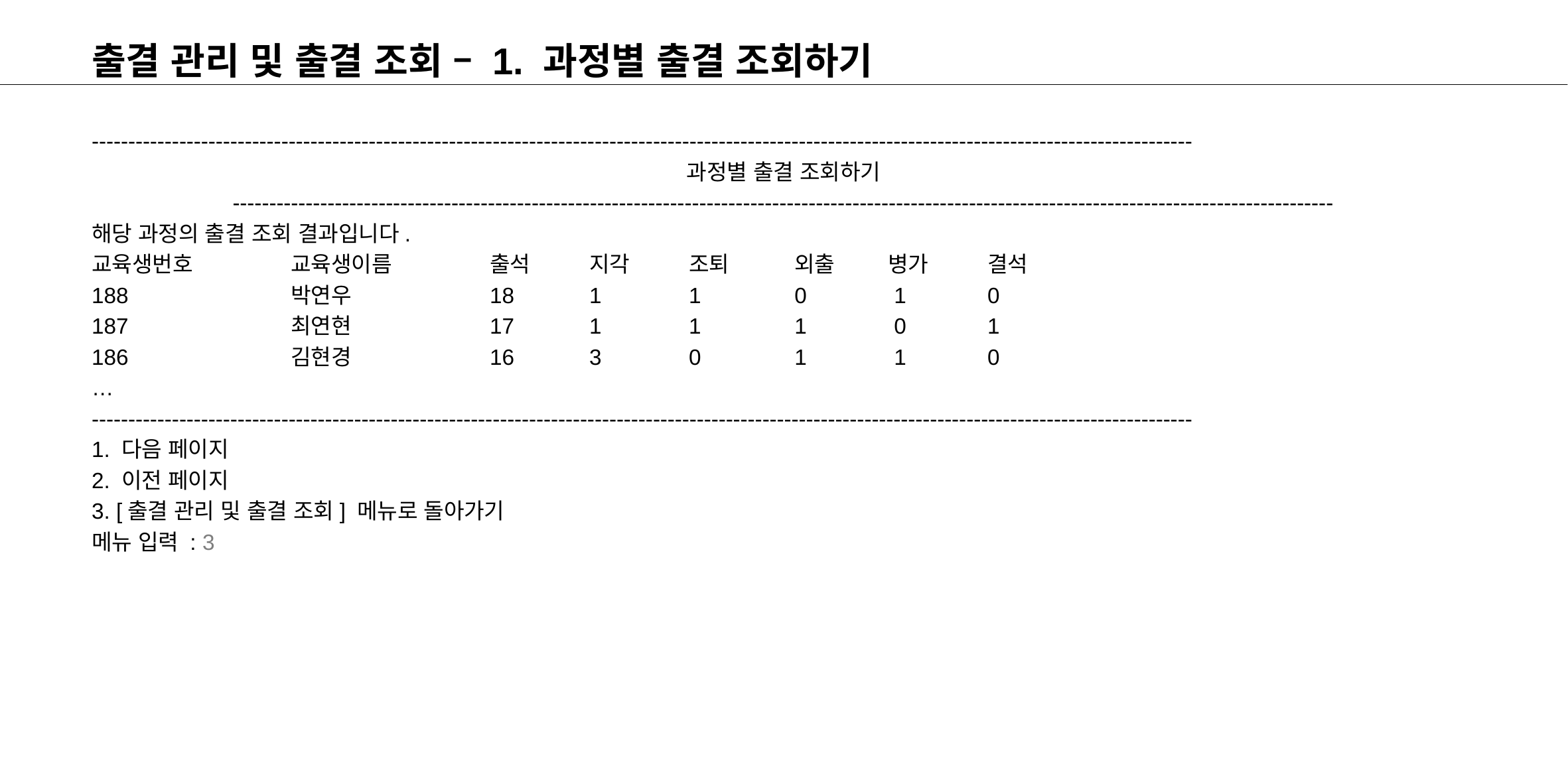

# 출결 관리 및 출결 조회 – 1. 과정별 출결 조회하기
-------------------------------------------------------------------------------------------------------------------------------------------------------
과정별 출결 조회하기
-------------------------------------------------------------------------------------------------------------------------------------------------------
해당 과정의 출결 조회 결과입니다.
교육생번호	교육생이름	출석	지각	조퇴	 외출	병가	결석
188		박연우		18	1	1	 0	 1	0
187		최연현		17	1	1	 1	 0	1
186		김현경		16	3	0	 1	 1	0
…
-------------------------------------------------------------------------------------------------------------------------------------------------------
1. 다음 페이지
2. 이전 페이지
3. [출결 관리 및 출결 조회] 메뉴로 돌아가기
메뉴 입력 : 3